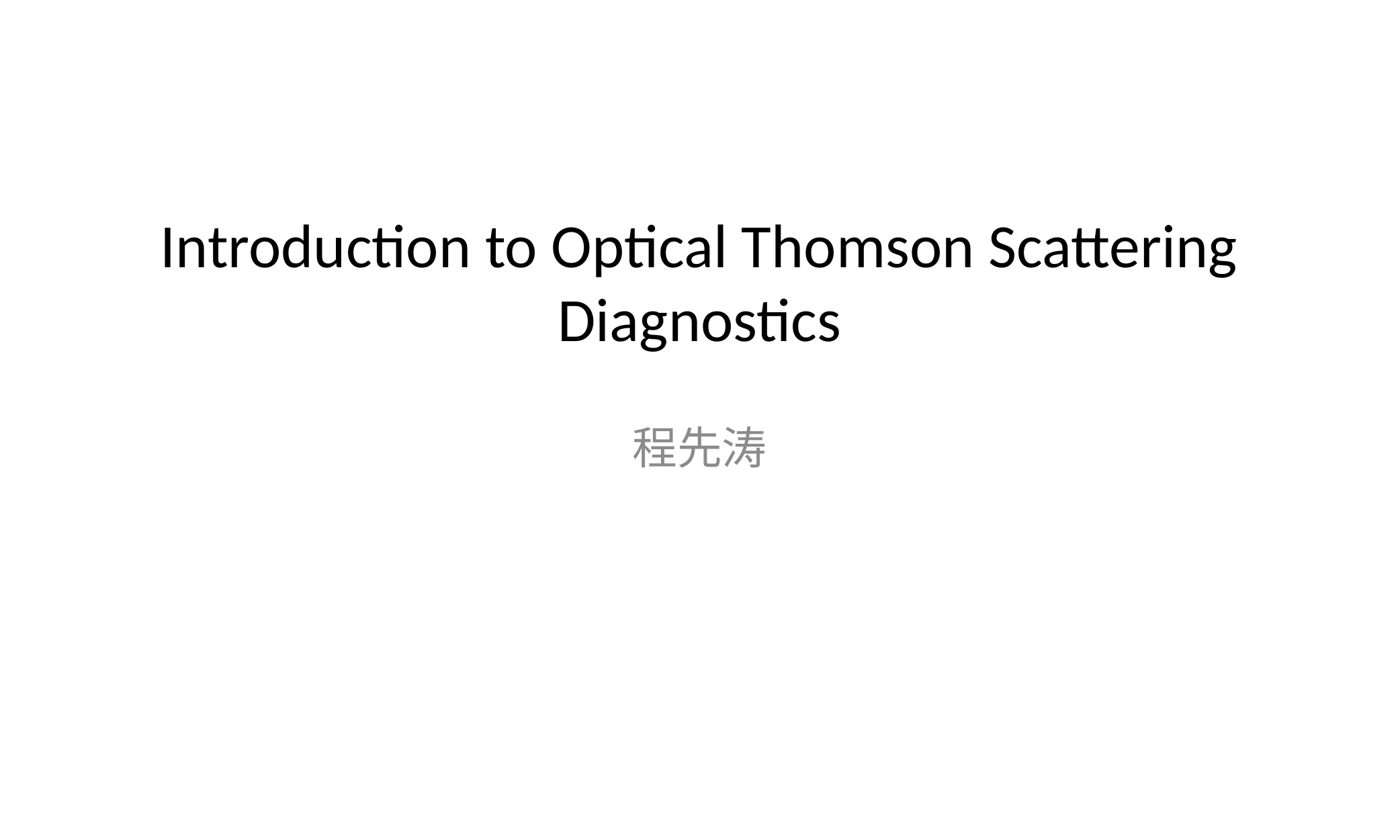

# Introduction to Optical Thomson Scattering Diagnostics
程先涛